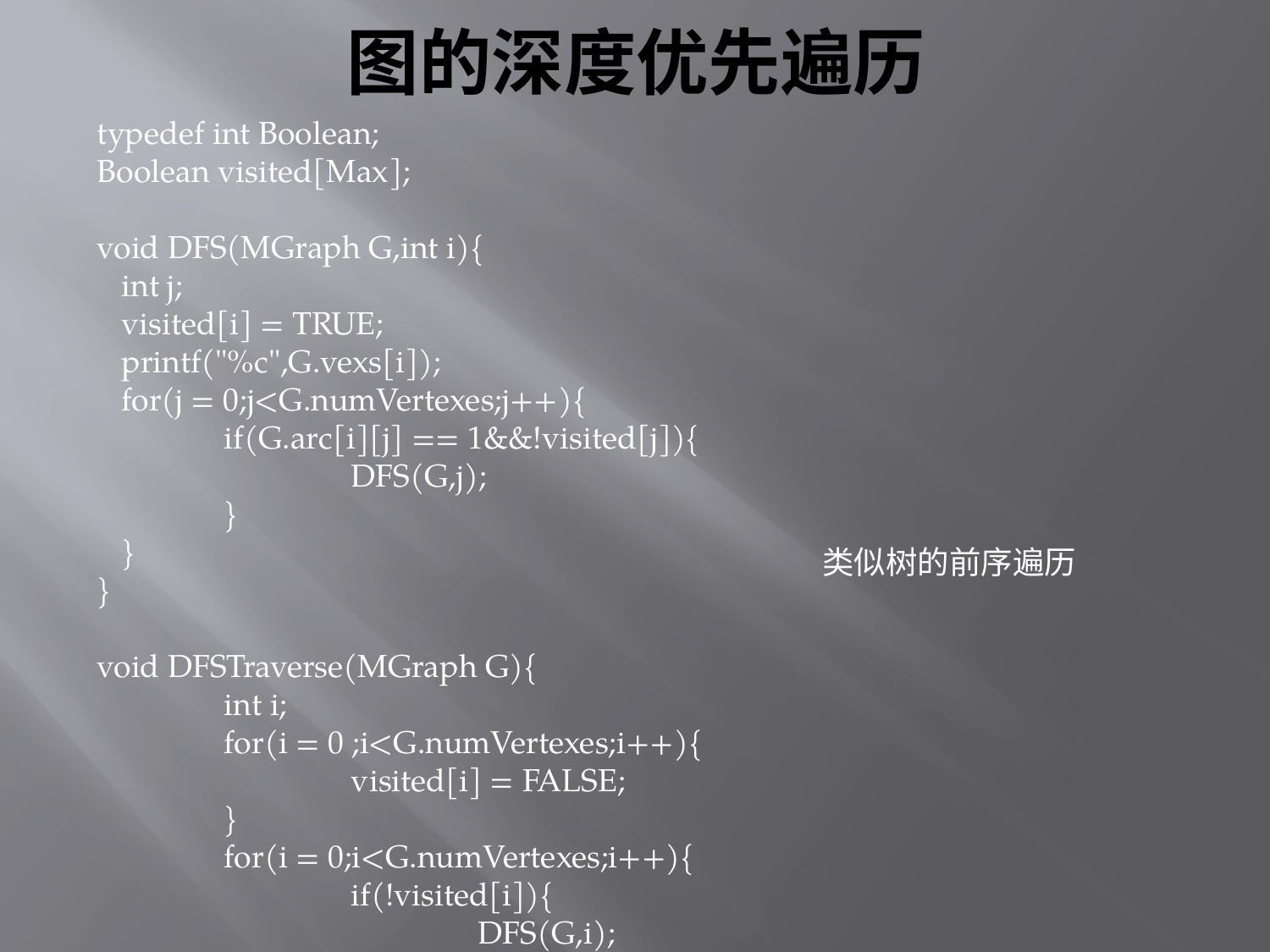

# 图的深度优先遍历
typedef int Boolean;
Boolean visited[Max];

void DFS(MGraph G,int i){
   int j;
   visited[i] = TRUE;
   printf("%c",G.vexs[i]);
   for(j = 0;j<G.numVertexes;j++){
	if(G.arc[i][j] == 1&&!visited[j]){
		DFS(G,j);
	}
   }
}

void DFSTraverse(MGraph G){
	int i;
	for(i = 0 ;i<G.numVertexes;i++){
		visited[i] = FALSE;
	}
	for(i = 0;i<G.numVertexes;i++){
		if(!visited[i]){
			DFS(G,i);
		}
	}
}

类似树的前序遍历